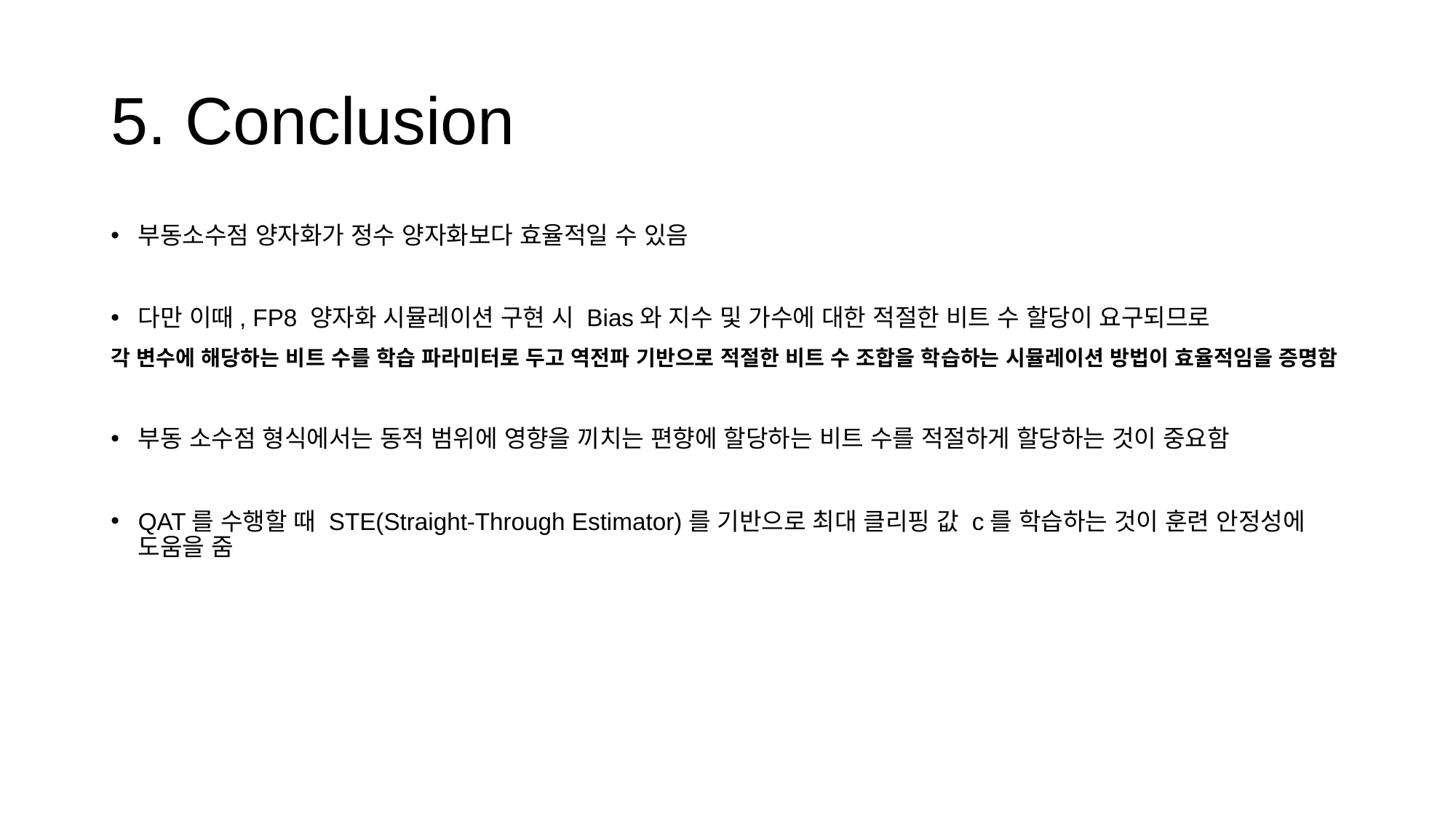

# 5. Conclusion
부동소수점 양자화가 정수 양자화보다 효율적일 수 있음

다만 이때, FP8 양자화 시뮬레이션 구현 시 Bias와 지수 및 가수에 대한 적절한 비트 수 할당이 요구되므로
각 변수에 해당하는 비트 수를 학습 파라미터로 두고 역전파 기반으로 적절한 비트 수 조합을 학습하는 시뮬레이션 방법이 효율적임을 증명함

부동 소수점 형식에서는 동적 범위에 영향을 끼치는 편향에 할당하는 비트 수를 적절하게 할당하는 것이 중요함

QAT를 수행할 때 STE(Straight-Through Estimator)를 기반으로 최대 클리핑 값 c를 학습하는 것이 훈련 안정성에 도움을 줌